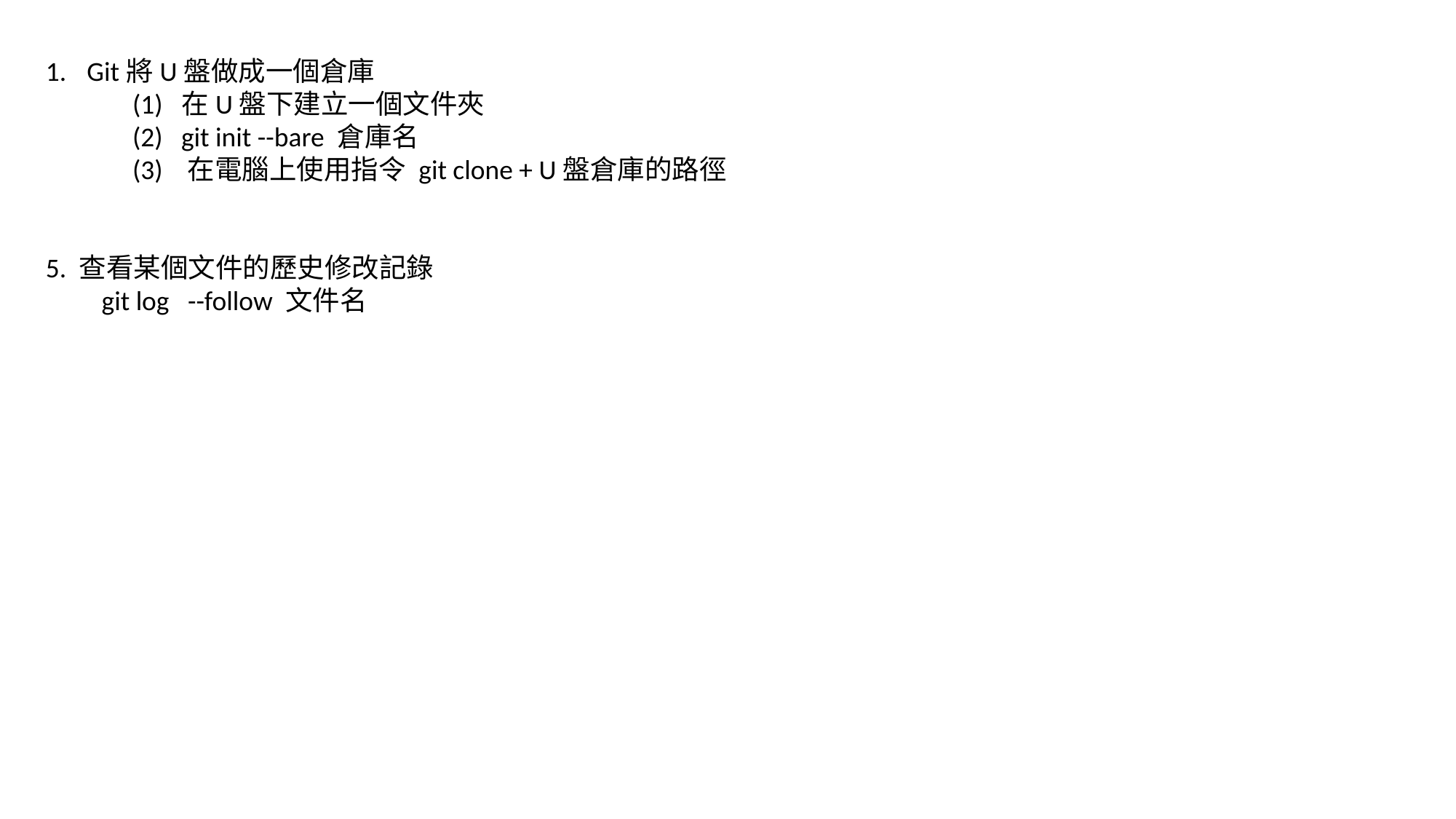

Git將U盤做成一個倉庫
              (1)  在U盤下建立一個文件夾
              (2)   git init --bare 倉庫名
              (3)   在電腦上使用指令 git clone + U盤倉庫的路徑

5. 查看某個文件的歷史修改記錄
         git log   --follow 文件名